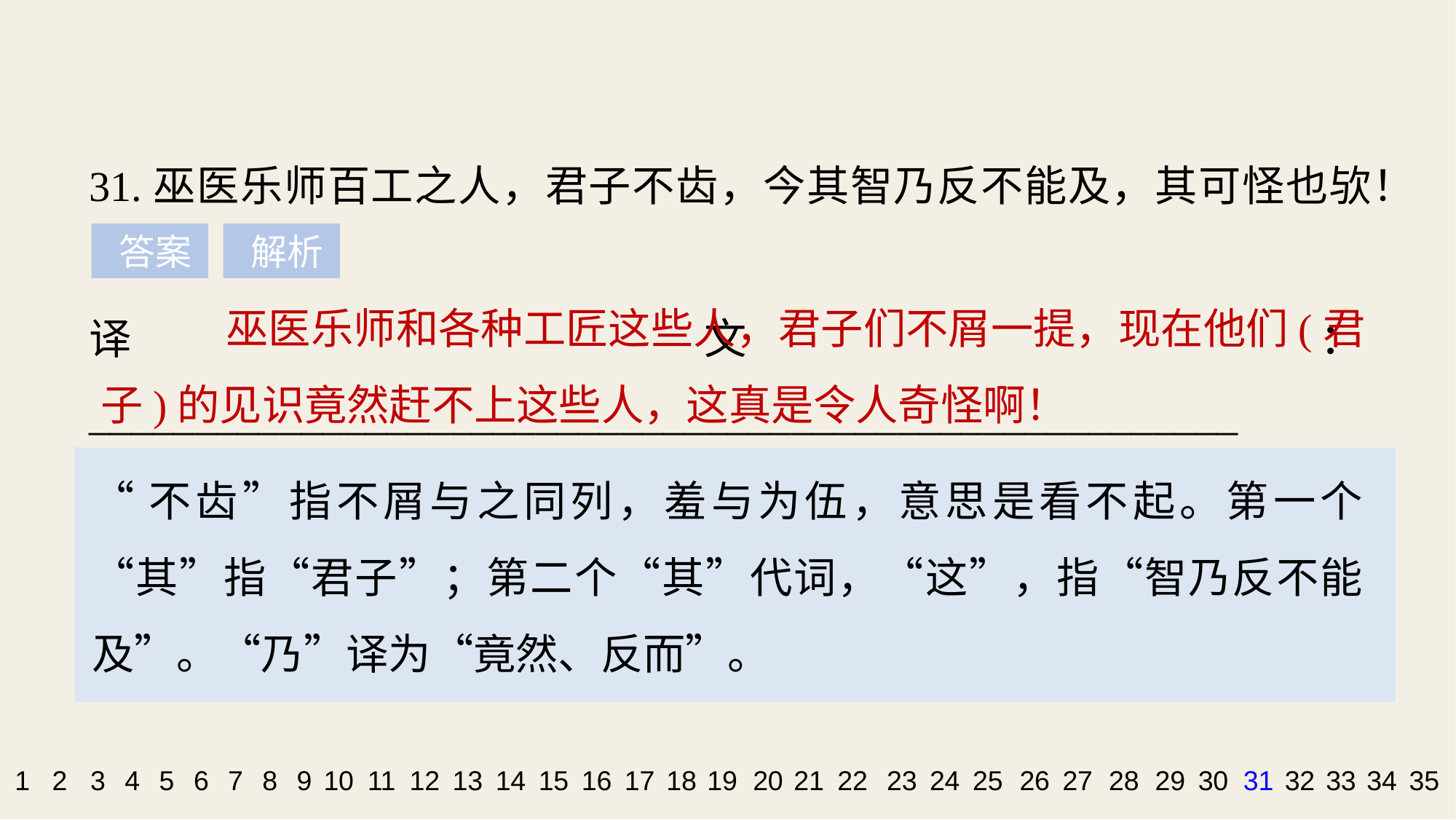

31.巫医乐师百工之人，君子不齿，今其智乃反不能及，其可怪也欤！

译文：______________________________________________________
____________________________________________
 答案
 解析
            巫医乐师和各种工匠这些人，君子们不屑一提，现在他们(君子)的见识竟然赶不上这些人，这真是令人奇怪啊！
“不齿”指不屑与之同列，羞与为伍，意思是看不起。第一个“其”指“君子”；第二个“其”代词，“这”，指“智乃反不能及”。“乃”译为“竟然、反而”。

1
2
3
4
5
6
7
8
9
10
11
12
13
14
15
16
17
18
19
20
21
22
23
24
25
26
27
28
29
30
31
32
33
34
35